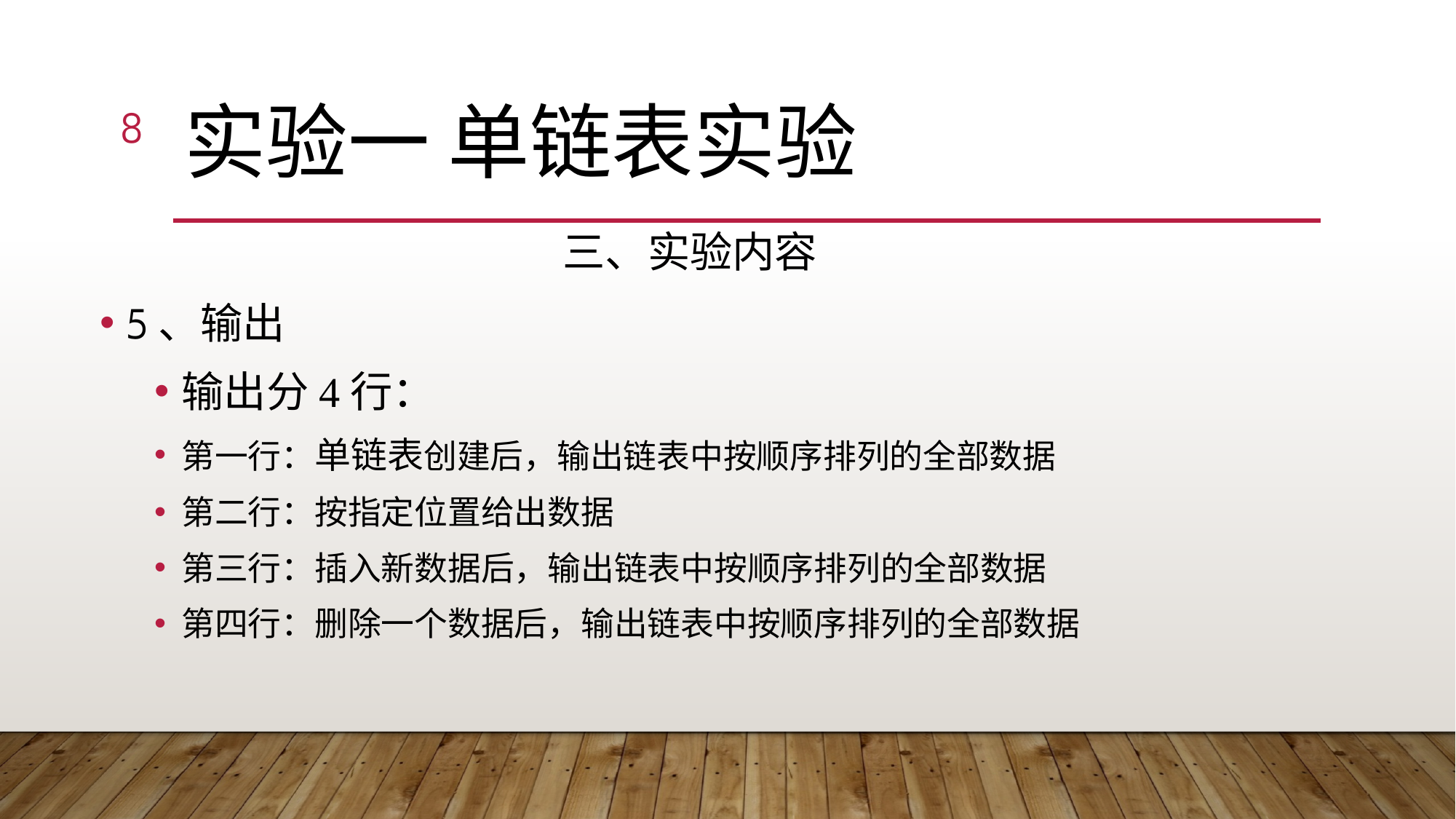

8
# 实验一 单链表实验
三、实验内容
5、输出
输出分4行：
第一行：单链表创建后，输出链表中按顺序排列的全部数据
第二行：按指定位置给出数据
第三行：插入新数据后，输出链表中按顺序排列的全部数据
第四行：删除一个数据后，输出链表中按顺序排列的全部数据